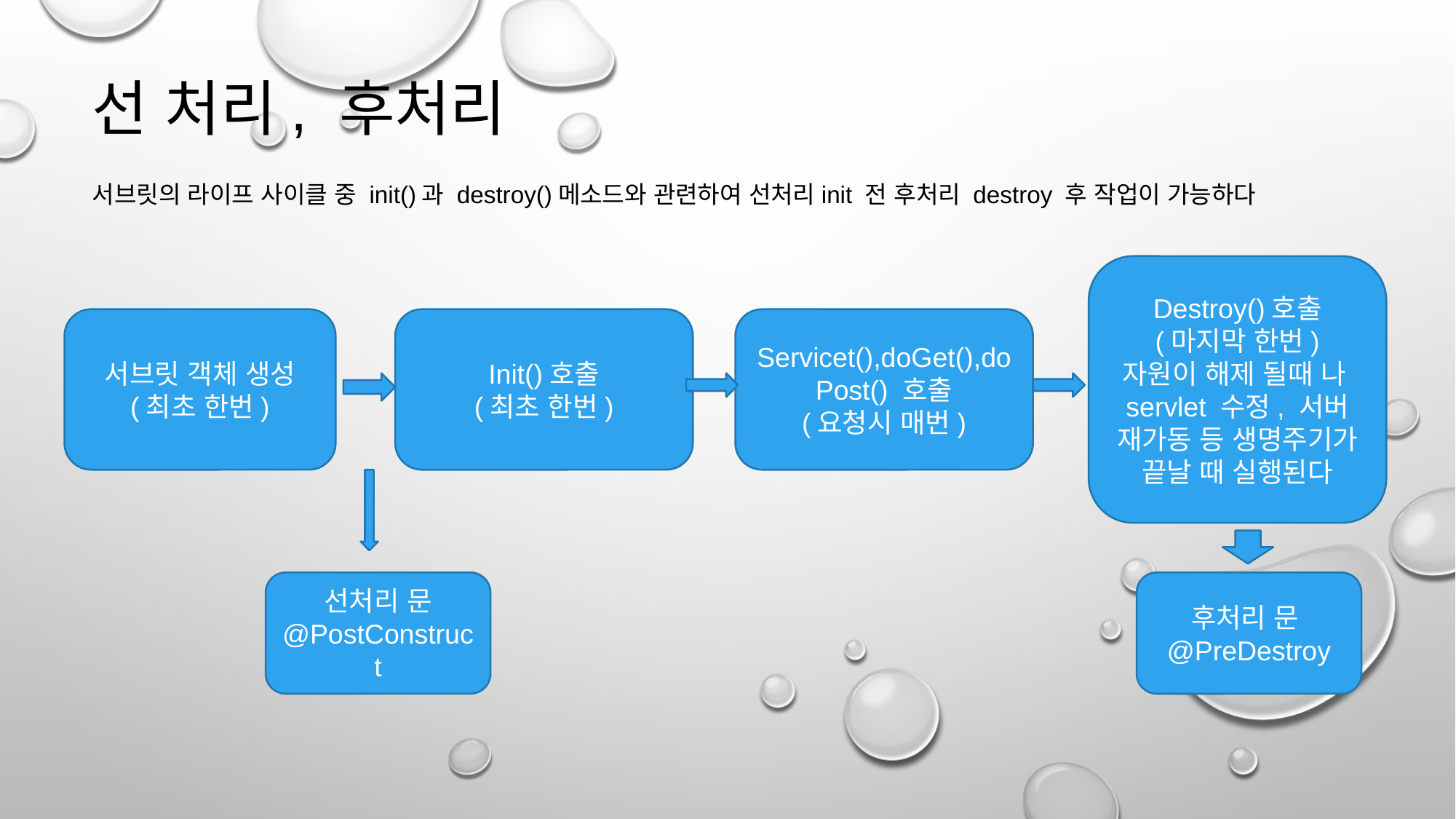

선 처리, 후처리
서브릿의 라이프 사이클 중 init()과 destroy()메소드와 관련하여 선처리init 전 후처리 destroy 후 작업이 가능하다

Destroy()호출
(마지막 한번)
자원이 해제 될때 나servlet 수정, 서버 재가동 등 생명주기가 끝날 때 실행된다
Servicet(),doGet(),doPost() 호출
(요청시 매번)
Init()호출
(최초 한번)
서브릿 객체 생성
(최초 한번)

선처리 문 @PostConstruct
후처리 문
@PreDestroy